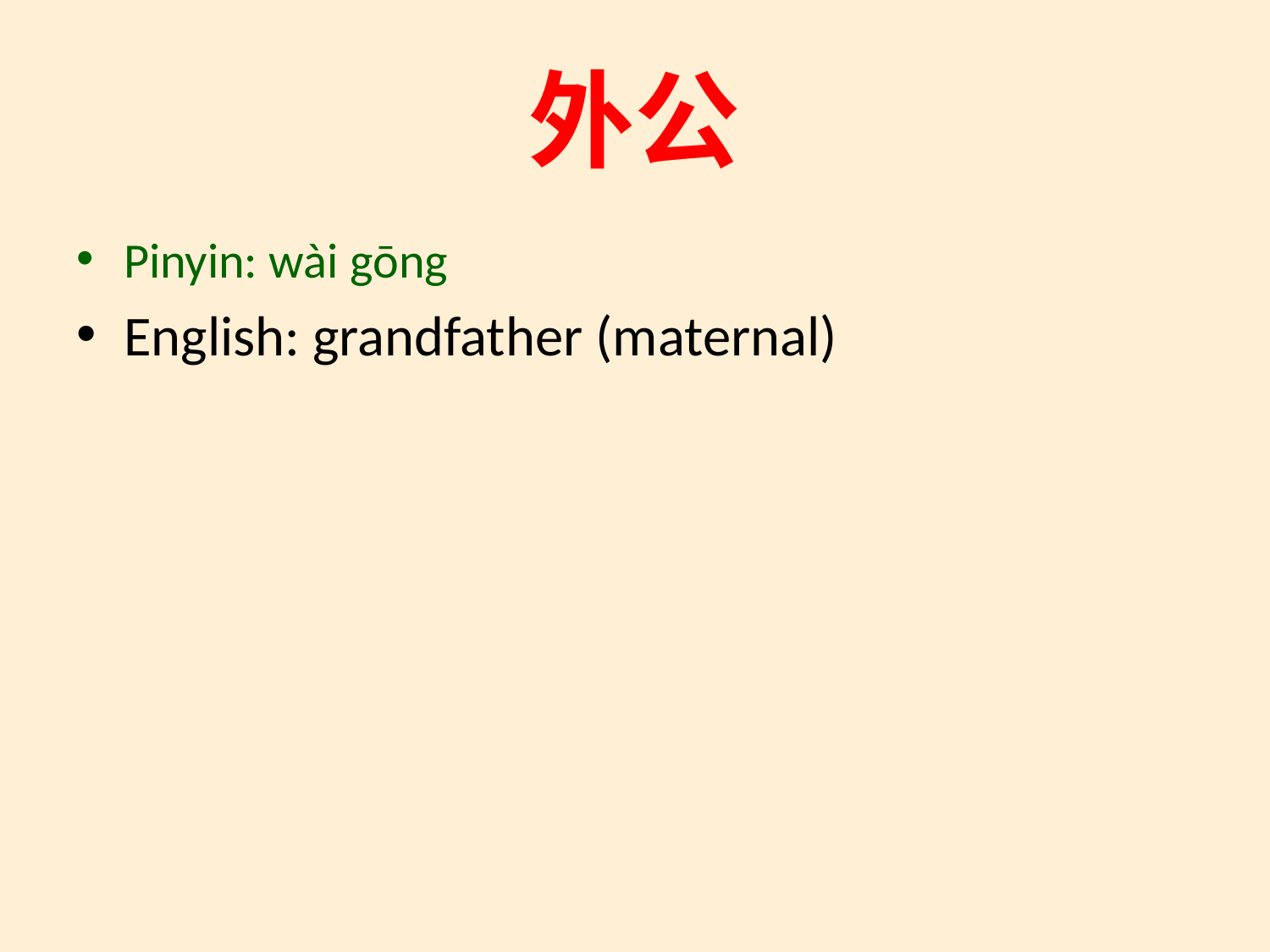

# 外公
Pinyin: wài gōng
English: grandfather (maternal)